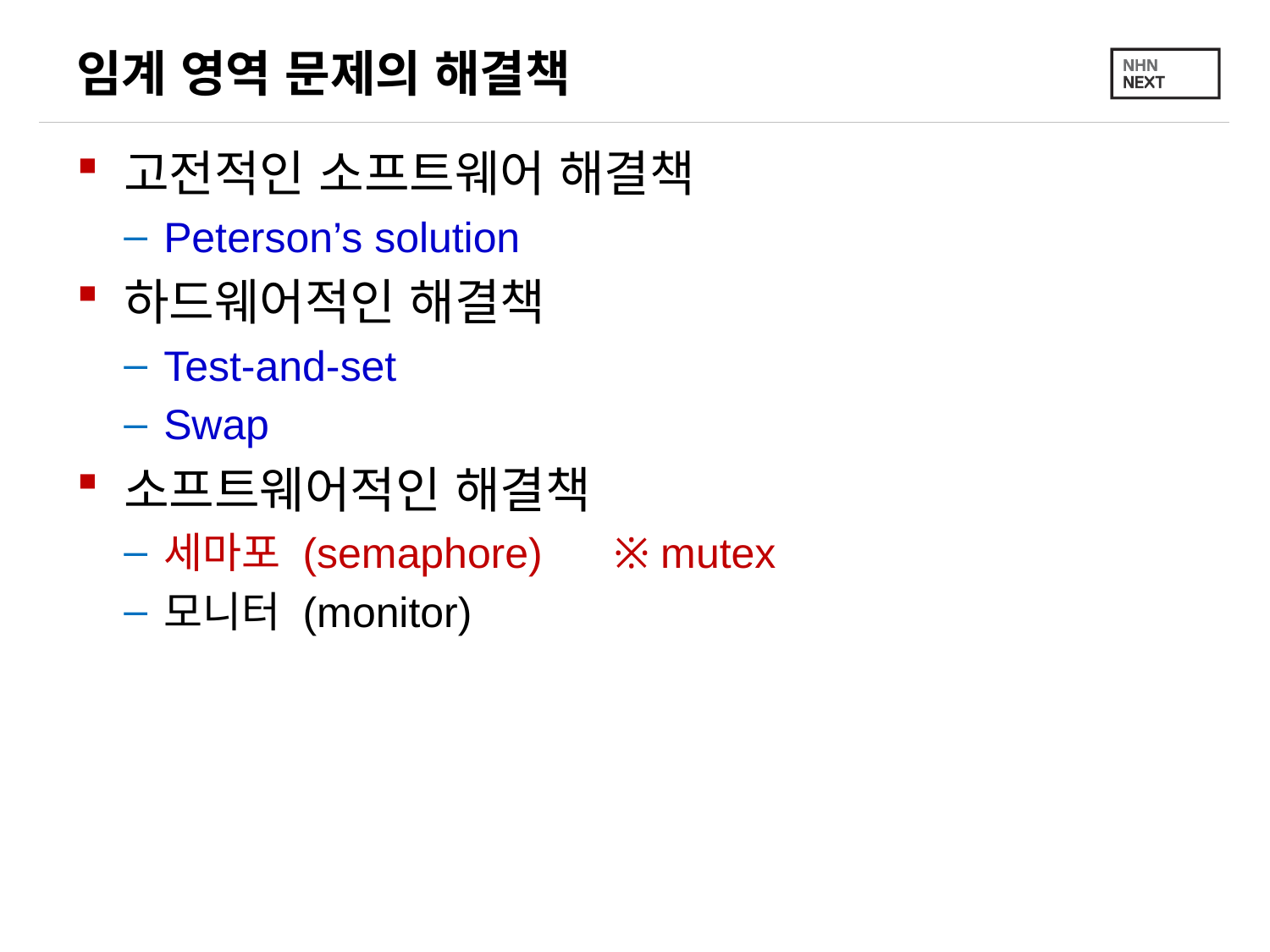

# 임계 영역 문제의 해결책
고전적인 소프트웨어 해결책
Peterson’s solution
하드웨어적인 해결책
Test-and-set
Swap
소프트웨어적인 해결책
세마포 (semaphore)      ※ mutex
모니터 (monitor)